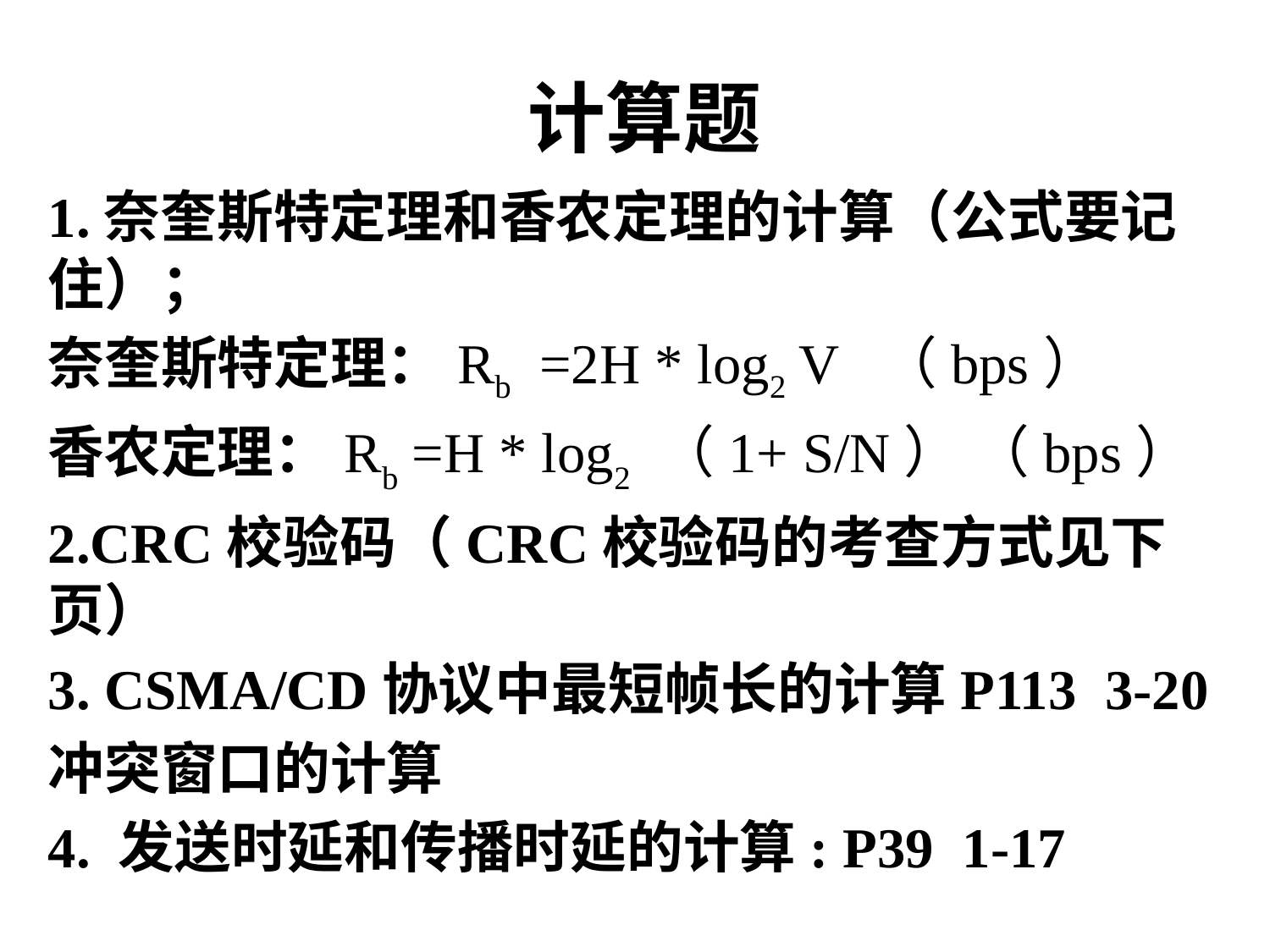

# 计算题
1.奈奎斯特定理和香农定理的计算（公式要记住）；
奈奎斯特定理：Rb  =2H * log2 V  （bps）
香农定理：Rb =H * log2 （1+ S/N） （bps）
2.CRC校验码（CRC校验码的考查方式见下页）
3. CSMA/CD协议中最短帧长的计算P113  3-20
冲突窗口的计算
4. 发送时延和传播时延的计算: P39  1-17